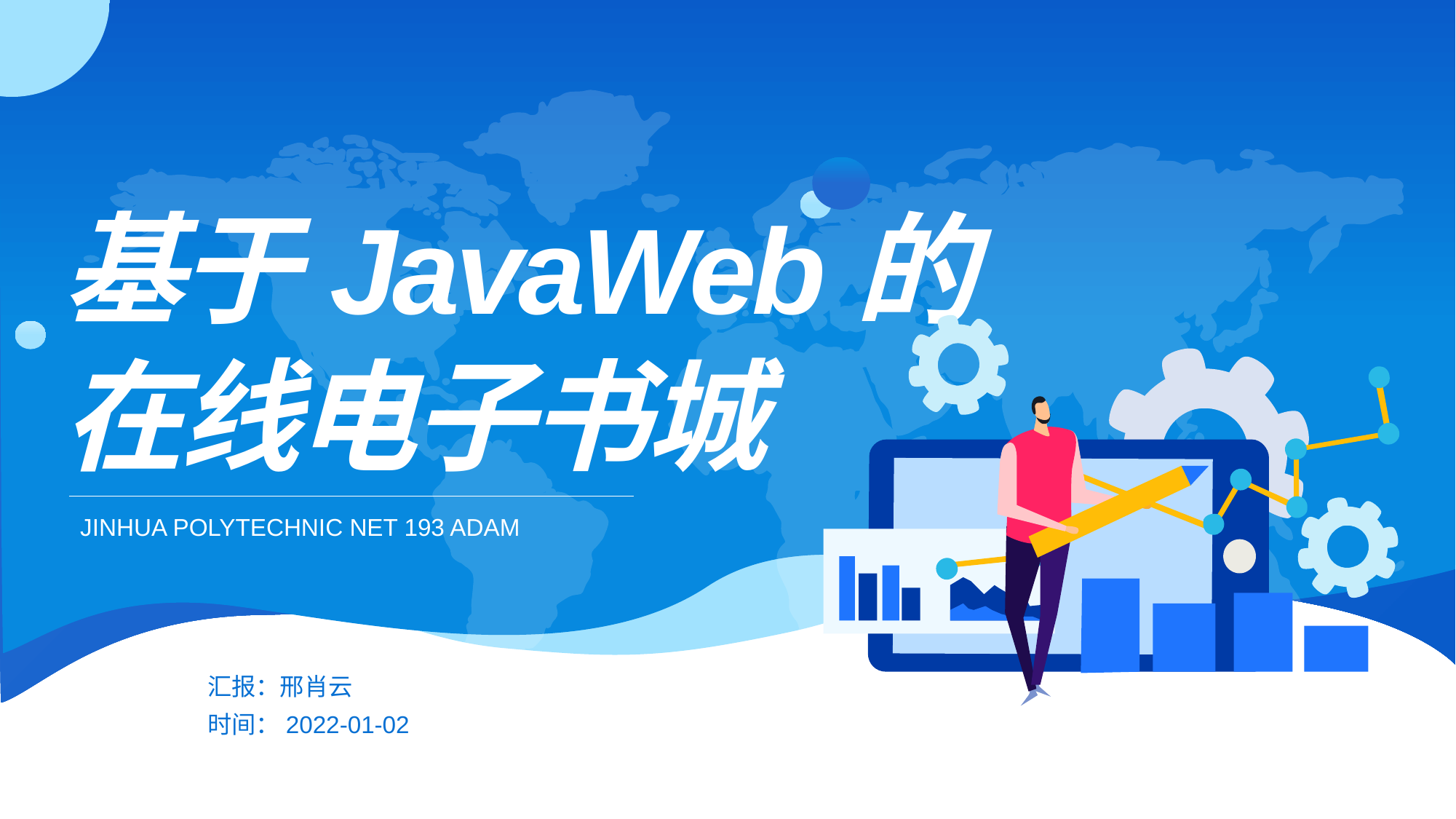

基于JavaWeb的

在线电子书城
JINHUA POLYTECHNIC NET 193 ADAM
汇报：邢肖云
时间：2022-01-02